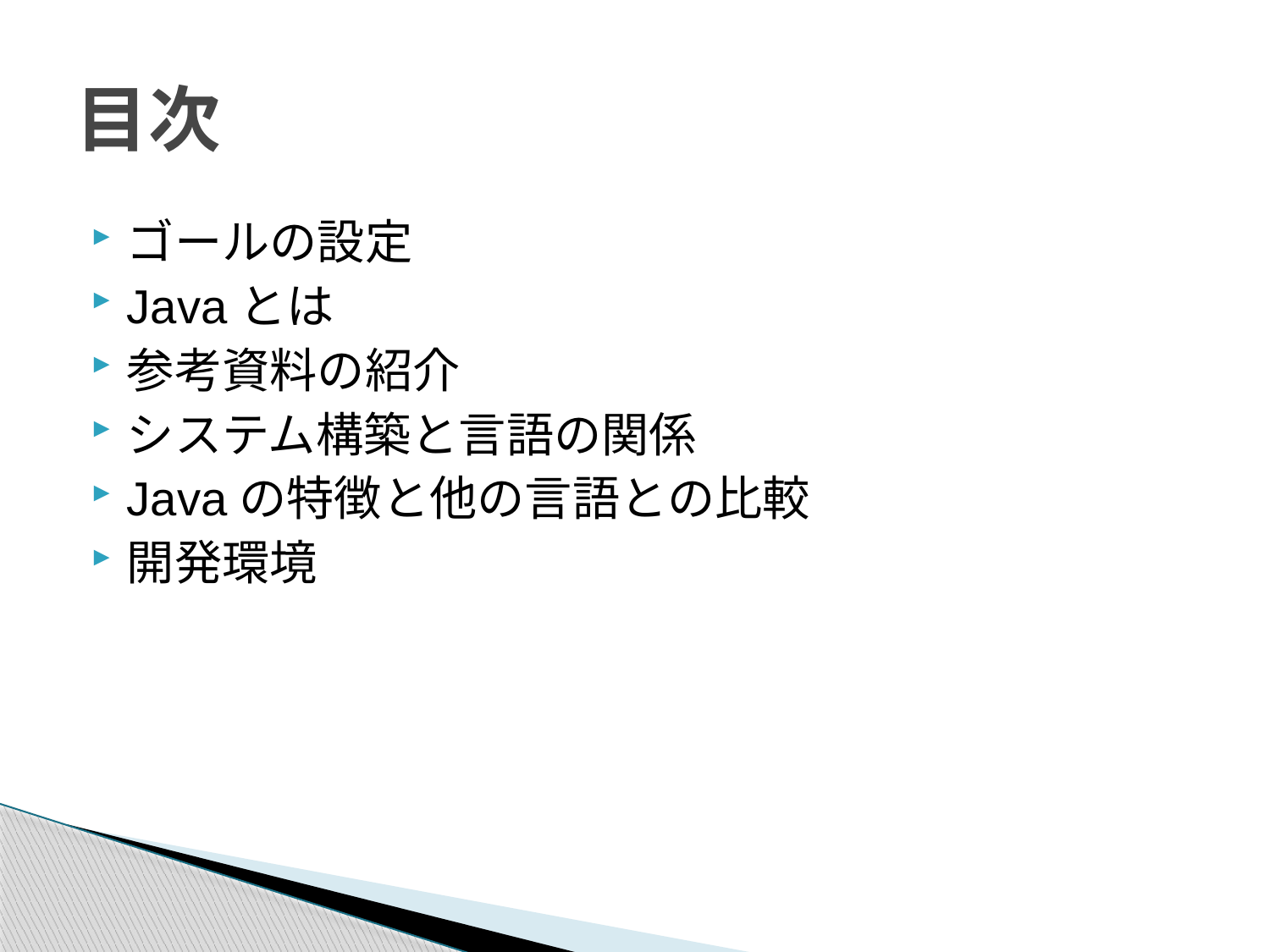

# 目次
ゴールの設定
Javaとは
参考資料の紹介
システム構築と言語の関係
Javaの特徴と他の言語との比較
開発環境